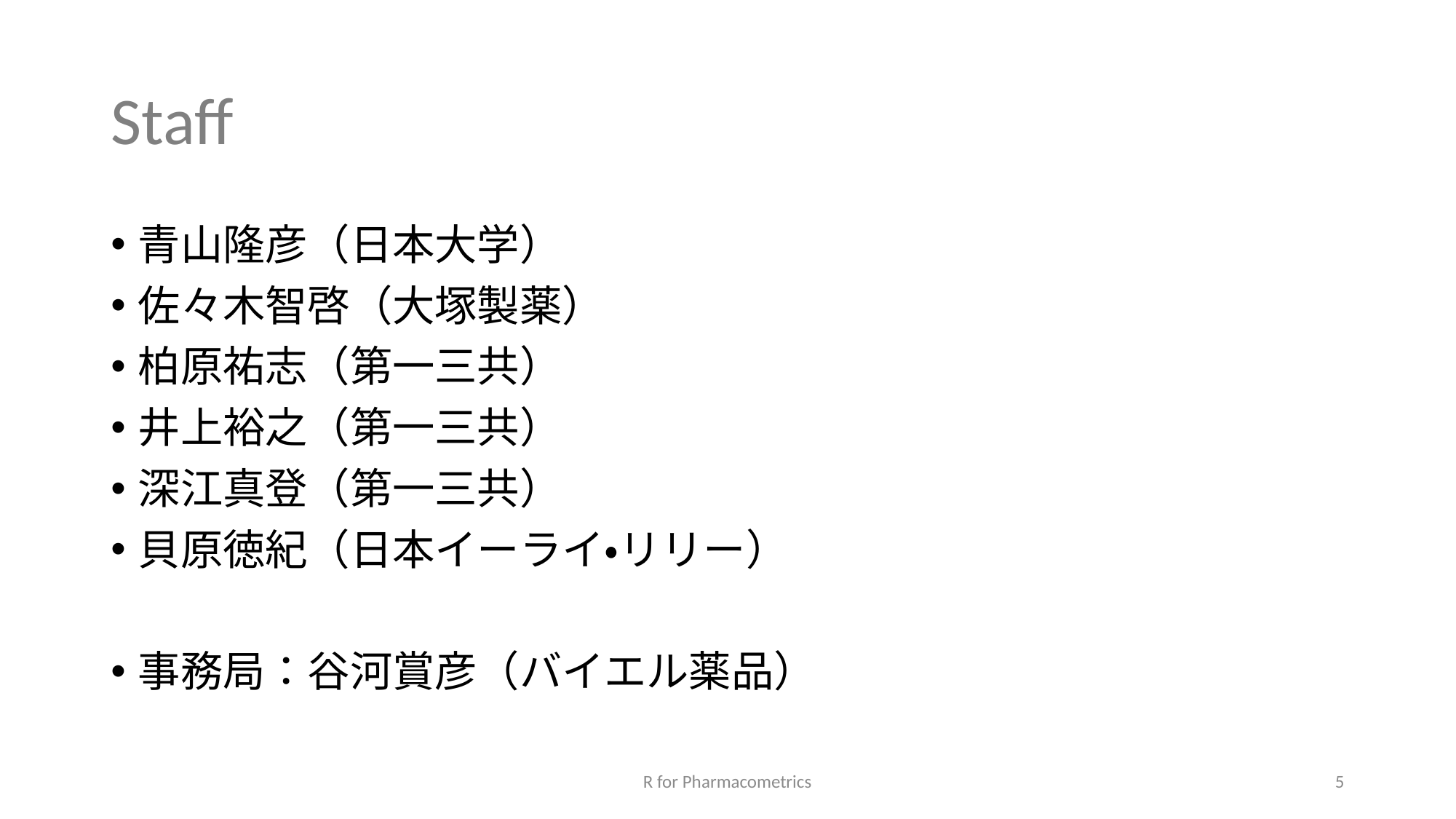

# Staff
青山隆彦（日本大学）
佐々木智啓（大塚製薬）
柏原祐志（第一三共）
井上裕之（第一三共）
深江真登（第一三共）
貝原徳紀（日本イーライ・リリー）

事務局：谷河賞彦（バイエル薬品）
R for Pharmacometrics
5